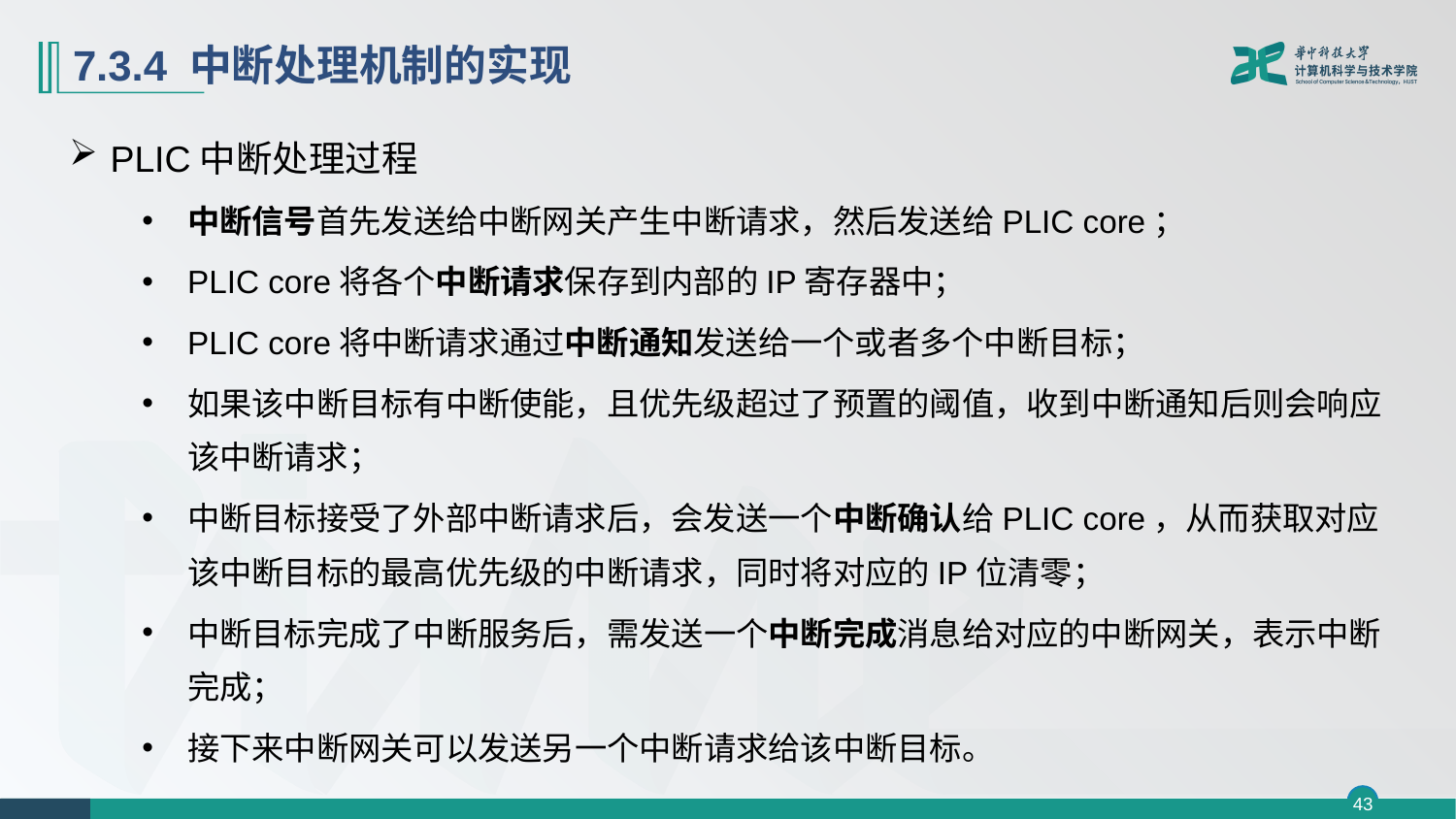

# 7.3.4 中断处理机制的实现
PLIC中断处理过程
中断信号首先发送给中断网关产生中断请求，然后发送给PLIC core；
PLIC core将各个中断请求保存到内部的IP寄存器中；
PLIC core将中断请求通过中断通知发送给一个或者多个中断目标；
如果该中断目标有中断使能，且优先级超过了预置的阈值，收到中断通知后则会响应该中断请求；
中断目标接受了外部中断请求后，会发送一个中断确认给PLIC core，从而获取对应该中断目标的最高优先级的中断请求，同时将对应的IP位清零；
中断目标完成了中断服务后，需发送一个中断完成消息给对应的中断网关，表示中断完成；
接下来中断网关可以发送另一个中断请求给该中断目标。